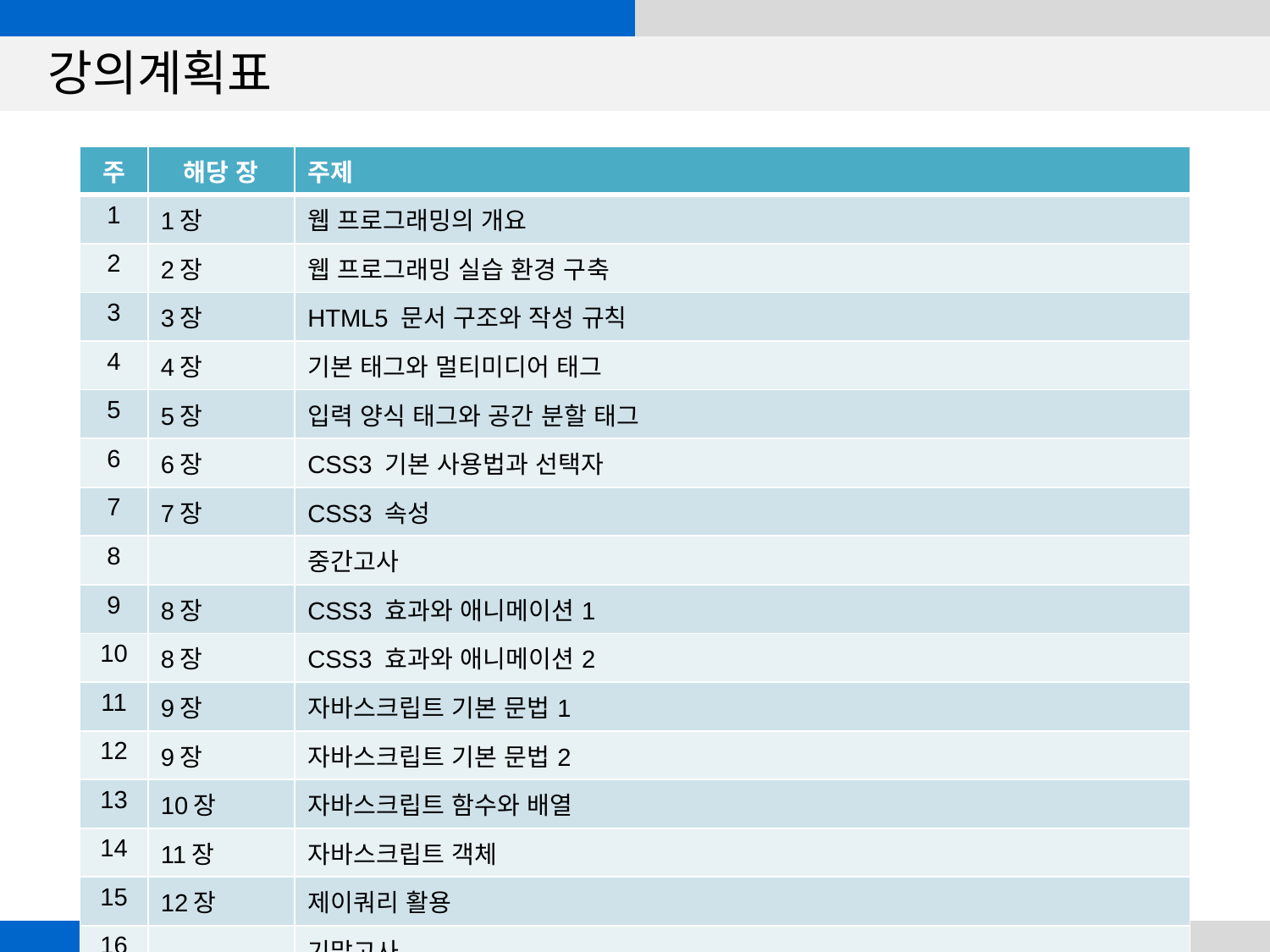

# 강의계획표
| 주 | 해당 장 | 주제 |
| --- | --- | --- |
| 1 | 1장 | 웹 프로그래밍의 개요 |
| 2 | 2장 | 웹 프로그래밍 실습 환경 구축 |
| 3 | 3장 | HTML5 문서 구조와 작성 규칙 |
| 4 | 4장 | 기본 태그와 멀티미디어 태그 |
| 5 | 5장 | 입력 양식 태그와 공간 분할 태그 |
| 6 | 6장 | CSS3 기본 사용법과 선택자 |
| 7 | 7장 | CSS3 속성 |
| 8 |  | 중간고사 |
| 9 | 8장 | CSS3 효과와 애니메이션1 |
| 10 | 8장 | CSS3 효과와 애니메이션2 |
| 11 | 9장 | 자바스크립트 기본 문법1 |
| 12 | 9장 | 자바스크립트 기본 문법2 |
| 13 | 10장 | 자바스크립트 함수와 배열 |
| 14 | 11장 | 자바스크립트 객체 |
| 15 | 12장 | 제이쿼리 활용 |
| 16 |  | 기말고사 |